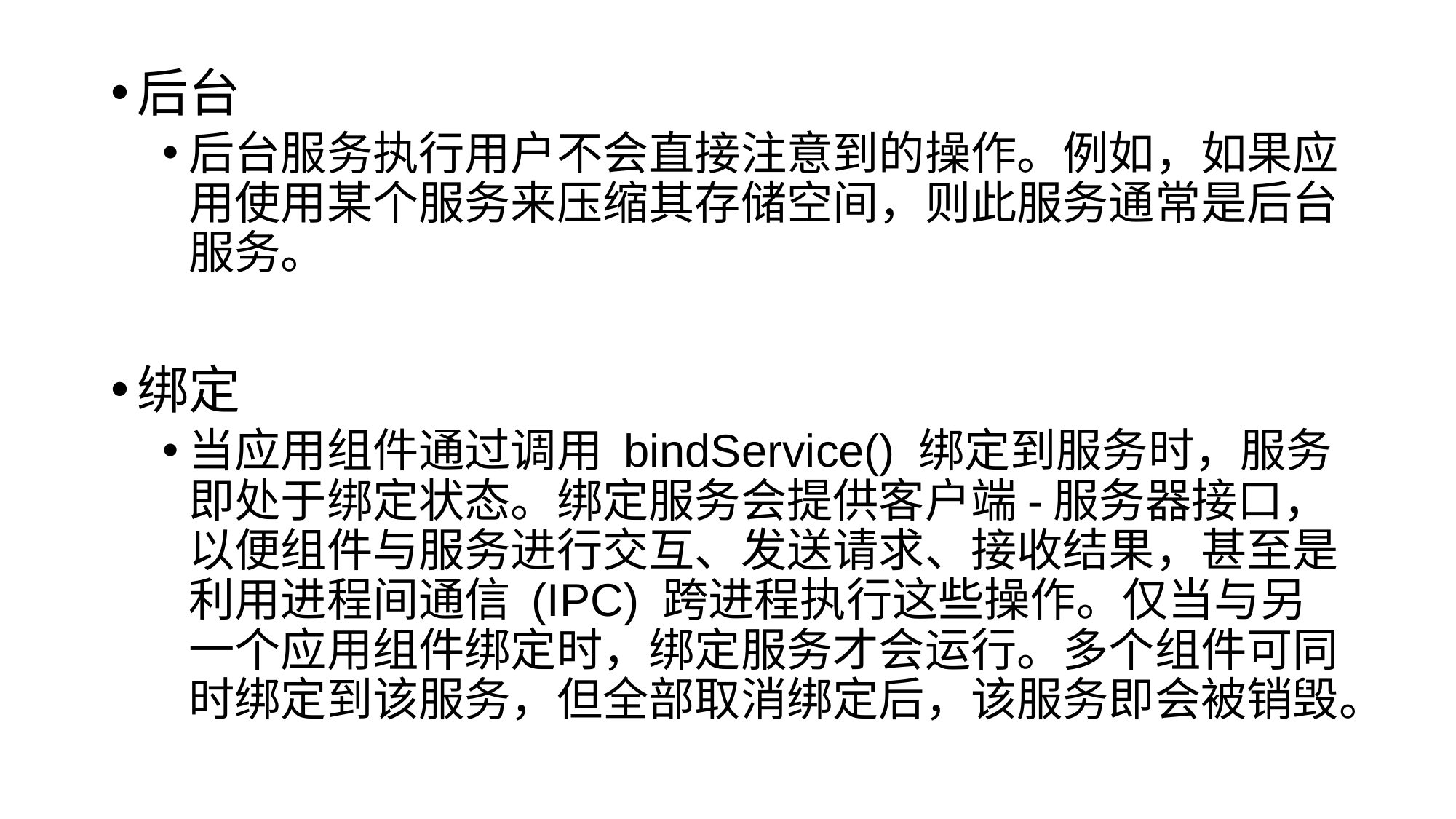

后台
后台服务执行用户不会直接注意到的操作。例如，如果应用使用某个服务来压缩其存储空间，则此服务通常是后台服务。

绑定
当应用组件通过调用 bindService() 绑定到服务时，服务即处于绑定状态。绑定服务会提供客户端-服务器接口，以便组件与服务进行交互、发送请求、接收结果，甚至是利用进程间通信 (IPC) 跨进程执行这些操作。仅当与另一个应用组件绑定时，绑定服务才会运行。多个组件可同时绑定到该服务，但全部取消绑定后，该服务即会被销毁。